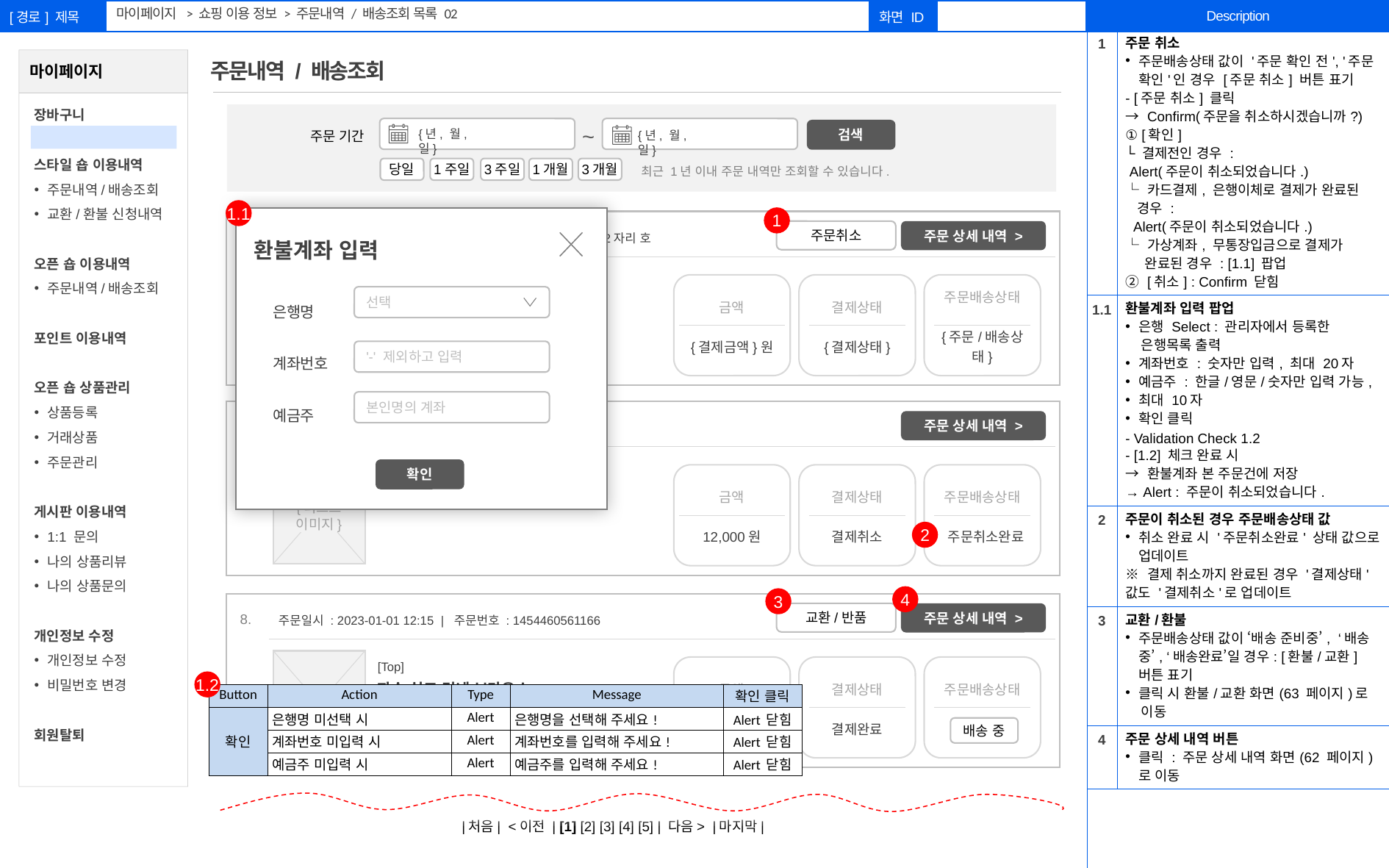

마이페이지  > 쇼핑 이용 정보 > 주문내역 / 배송조회 목록 02
#
| 1 | 주문 취소 주문배송상태 값이 '주문 확인 전', '주문 확인'인 경우 [주문 취소] 버튼 표기 - [주문 취소] 클릭 → Confirm(주문을 취소하시겠습니까?) ① [확인] └ 결제전인 경우 : Alert(주문이 취소되었습니다.) └ 카드결제, 은행이체로 결제가 완료된 경우 : Alert(주문이 취소되었습니다.) └ 가상계좌, 무통장입금으로 결제가 완료된 경우 : [1.1] 팝업 ② [취소] : Confirm 닫힘 |
| --- | --- |
| 1.1 | 환불계좌 입력 팝업 은행 Select : 관리자에서 등록한 은행목록 출력 계좌번호 : 숫자만 입력, 최대 20자 예금주 : 한글/영문/숫자만 입력 가능, 최대 10자 확인 클릭 - Validation Check 1.2 - [1.2] 체크 완료 시 → 환불계좌 본 주문건에 저장 → Alert : 주문이 취소되었습니다. |
| 2 | 주문이 취소된 경우 주문배송상태 값 취소 완료 시 '주문취소완료' 상태 값으로 업데이트 ※ 결제 취소까지 완료된 경우 '결제상태' 값도 '결제취소'로 업데이트 |
| 3 | 교환/환불 주문배송상태 값이 ‘배송 준비중’, ‘배송 중’, ‘배송완료’일 경우: [환불/교환] 버튼 표기 클릭 시 환불/교환 화면(63 페이지)로 이동 |
| 4 | 주문 상세 내역 버튼 클릭 : 주문 상세 내역 화면(62 페이지)로 이동 |
|  |  |
주문내역 / 배송조회

~

검색
{년, 월, 일}
{년, 월, 일}

주문 기간

최근 1년 이내 주문 내역만 조회할 수 있습니다.
당일
1주일
3주일
1개월
3개월
1.1
1

환불계좌 입력

은행명
계좌번호
예금주
선택
'-' 제외하고 입력
본인명의 계좌
확인

주문취소
주문 상세 내역 >
10.
주문일시 : {년, 월, 일, 시, 분}  |  주문번호 : {주문번호 12자리 호출}
[{카테고리명}]
{상품명}

{리스트
이미지}
금액

{결제금액}원
결제상태

{결제상태}
주문배송상태

{주문/배송상태}

주문 상세 내역 >
9.
주문일시 : 2023-01-01 12:15  |  주문번호 : 1454460561166
[Top]
자수 실크 린넨 브라우스 외 3건

{리스트
이미지}
금액

12,000원
결제상태

결제취소
주문배송상태

 주문취소완료
2
4
3

교환/반품
주문 상세 내역 >
8.
주문일시 : 2023-01-01 12:15  |  주문번호 : 1454460561166
[Top]
자수 실크 린넨 브라우스

{리스트
이미지}
금액

12,000원
결제상태

결제완료
주문배송상태

1.2
| Button | Action | Type | Message | 확인 클릭 |
| --- | --- | --- | --- | --- |
| 확인 | 은행명 미선택 시 | Alert | 은행명을 선택해 주세요! | Alert 닫힘 |
|  | 계좌번호 미입력 시 | Alert | 계좌번호를 입력해 주세요! | Alert 닫힘 |
|  | 예금주 미입력 시 | Alert | 예금주를 입력해 주세요! | Alert 닫힘 |
배송 중

|처음|  <이전 | [1] [2] [3] [4] [5] | 다음>  |마지막|